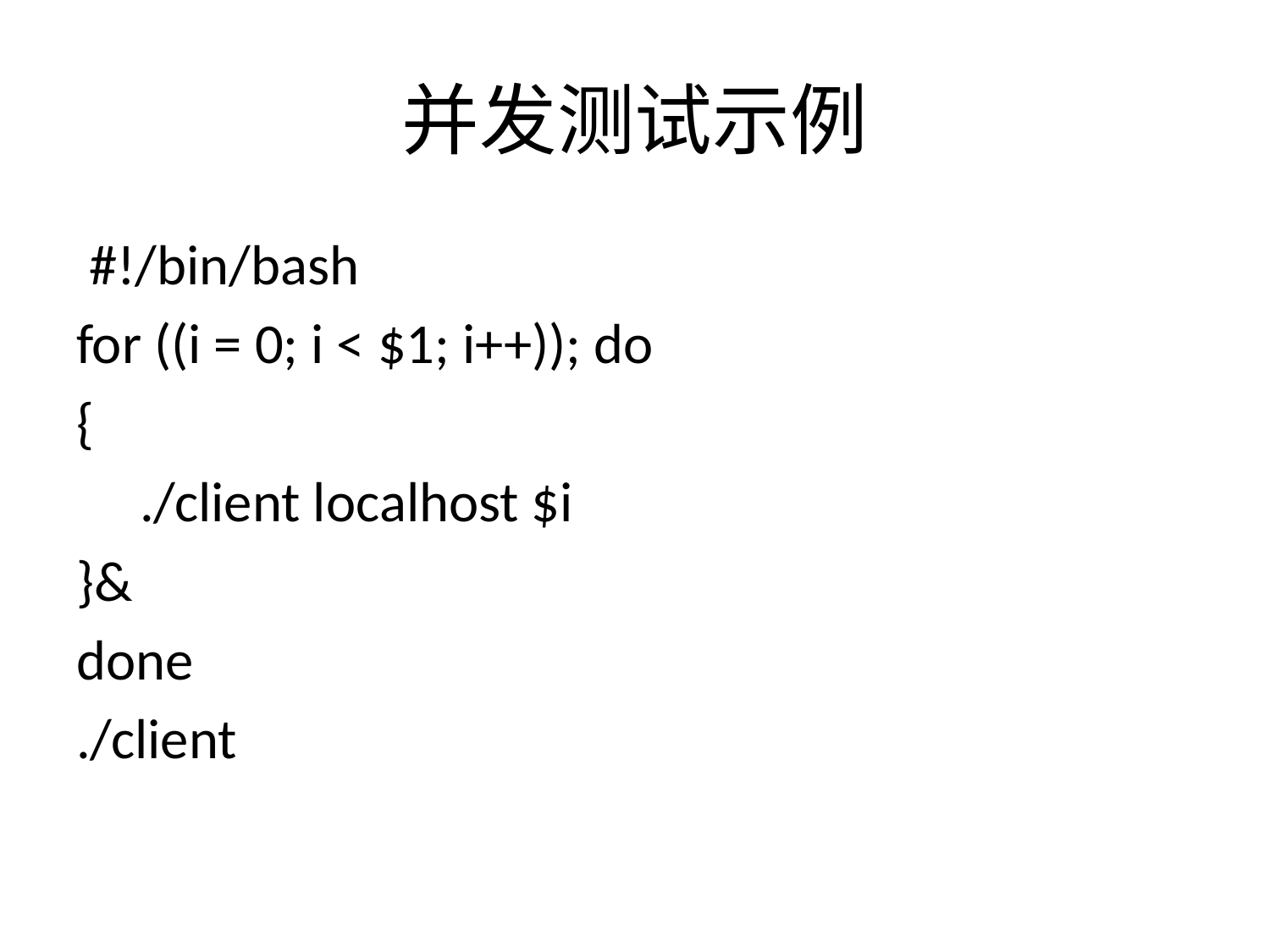

# 并发测试示例
 #!/bin/bash
for ((i = 0; i < $1; i++)); do
{
     ./client localhost $i
}&
done
./client